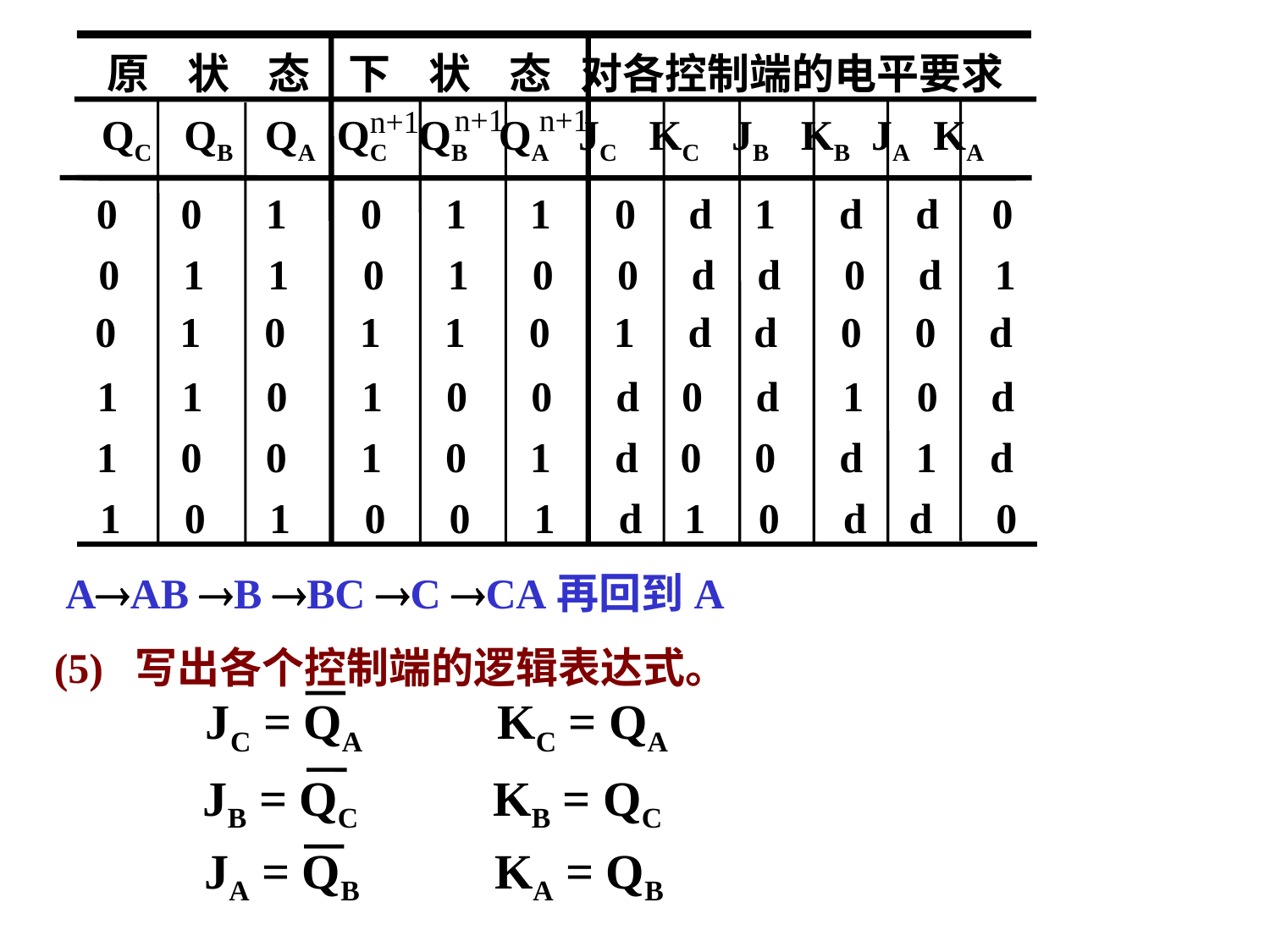

n+1
n+1
n+1

  QC   QB   QA  QC     QB     QA     JC   KC   JB   KB  JA    KA

   原    状    态    下    状    态   对各控制端的电平要求
  0      0      1       0      1      1      0     d    1      d     d     0
   0      1      1       0      1      0      0     d    d      0     d     1
  0      1      0       1      1      0      1     d    d      0     0     d
   1      1      0       1      0      0      d    0     d      1     0     d
   1      0      0       1      0      1      d    0     0      d     1     d
   1      0      1       0      0      1      d    1     0      d    d      0

A→AB →B →BC →C →CA再回到A
JK触发器的驱动表

(5)  写出各个控制端的逻辑表达式。
Q n    Q n+1        J     K
JC = QA           KC = QA

JB = QC           KB = QC

JA = QB           KA = QB

0       0           0     d
0       1           1     d
1       0           d     1
1       1           d     0